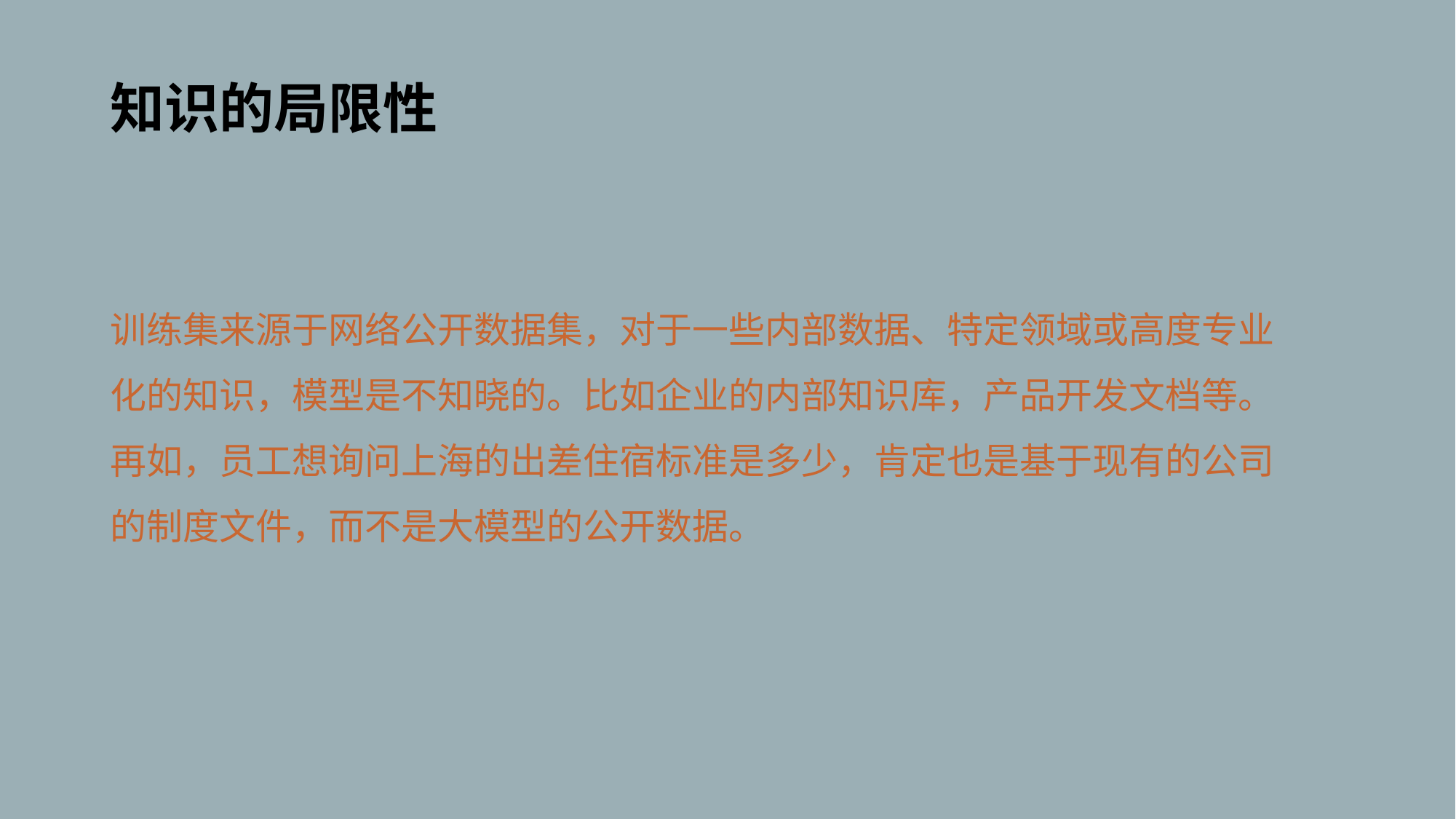

知识的局限性
训练集来源于网络公开数据集，对于一些内部数据、特定领域或高度专业化的知识，模型是不知晓的。比如企业的内部知识库，产品开发文档等。再如，员工想询问上海的出差住宿标准是多少，肯定也是基于现有的公司的制度文件，而不是大模型的公开数据。